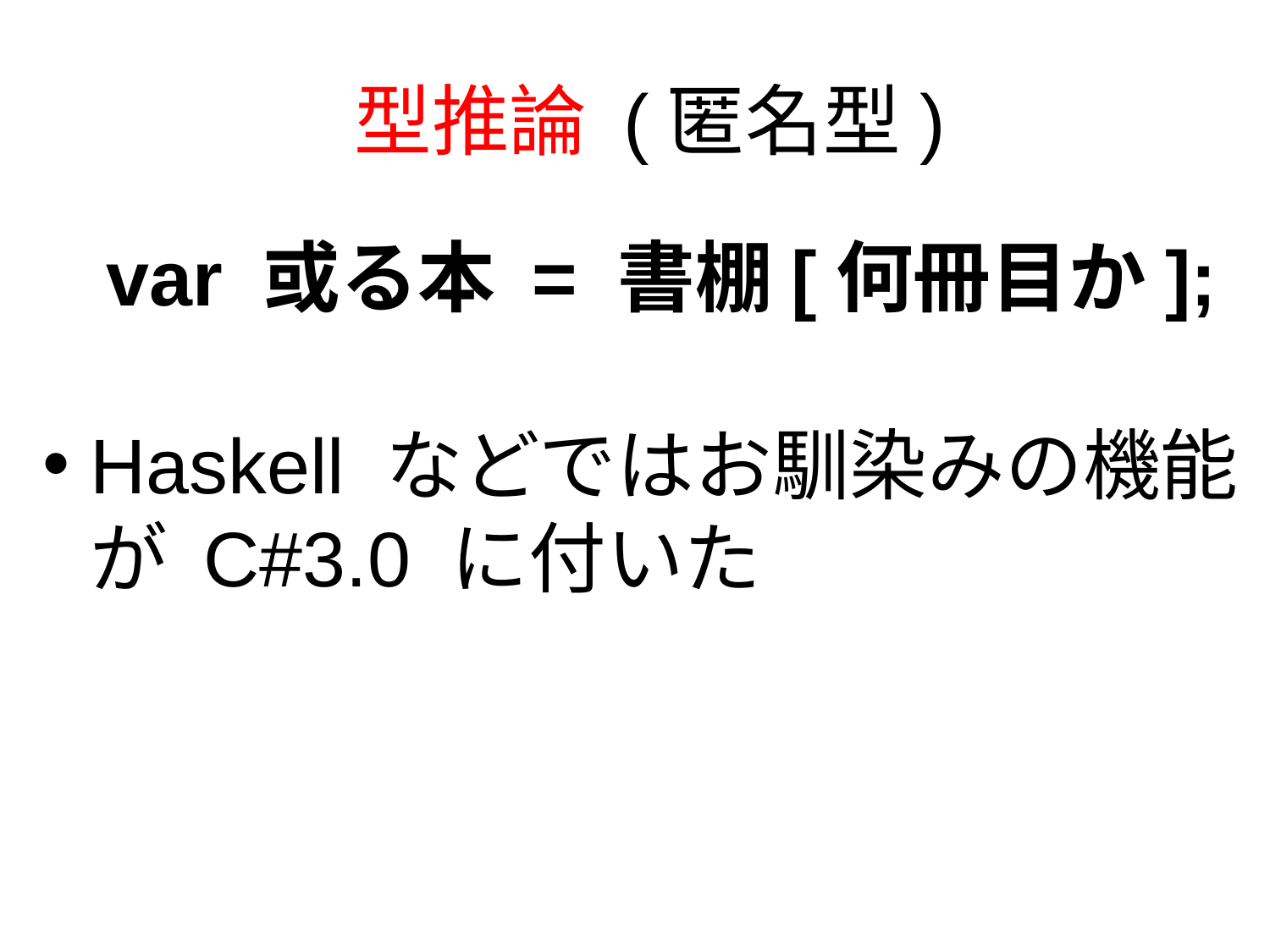

# 型推論 (匿名型)
var 或る本 = 書棚[何冊目か];

Haskell などではお馴染みの機能が C#3.0 に付いた